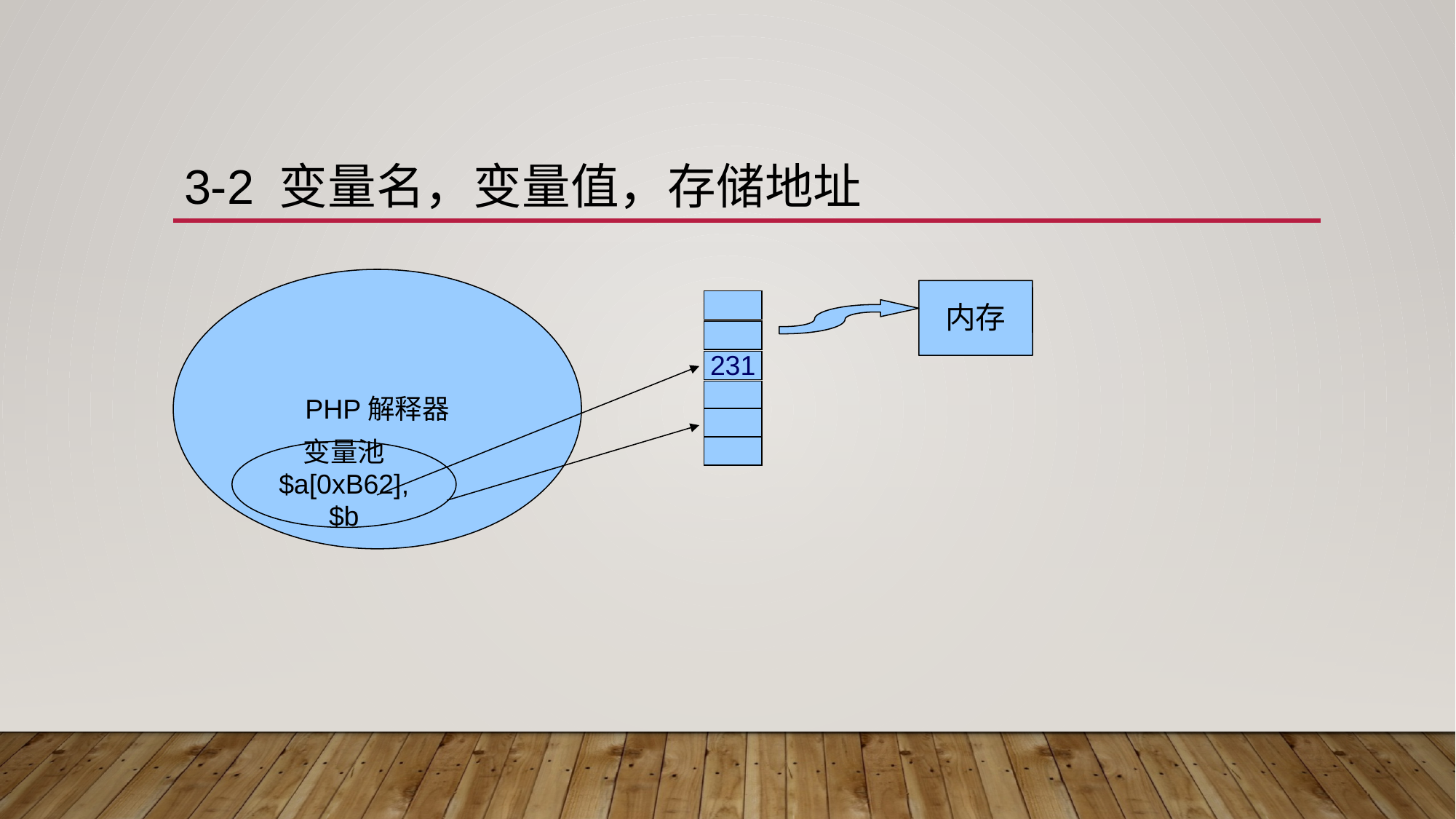

# 3-2 变量名，变量值，存储地址
PHP解释器
内存

231

变量池
$a[0xB62],$b